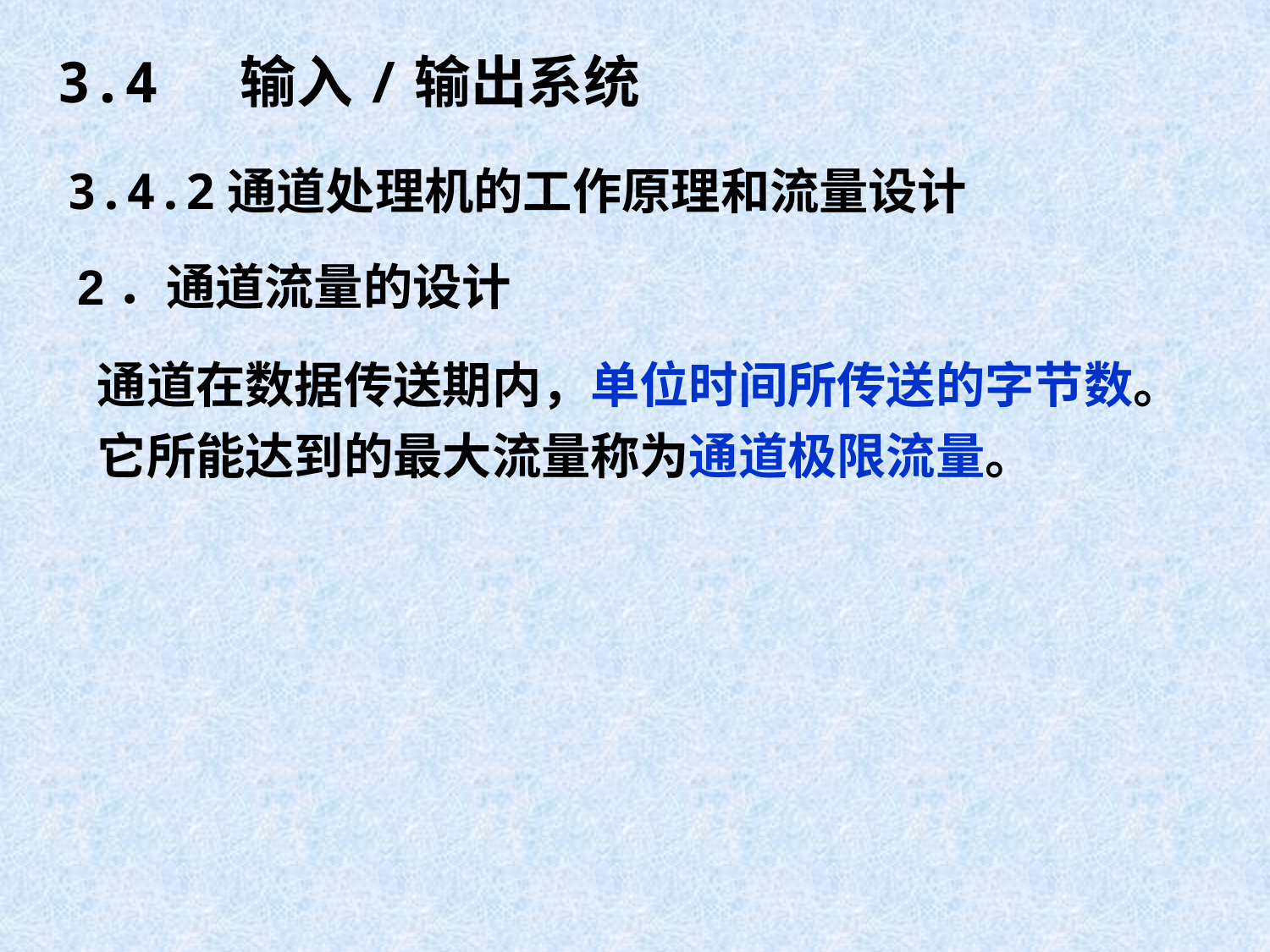

3.4  输入/输出系统
3.4.2通道处理机的工作原理和流量设计
2．通道流量的设计
通道在数据传送期内，单位时间所传送的字节数。它所能达到的最大流量称为通道极限流量。